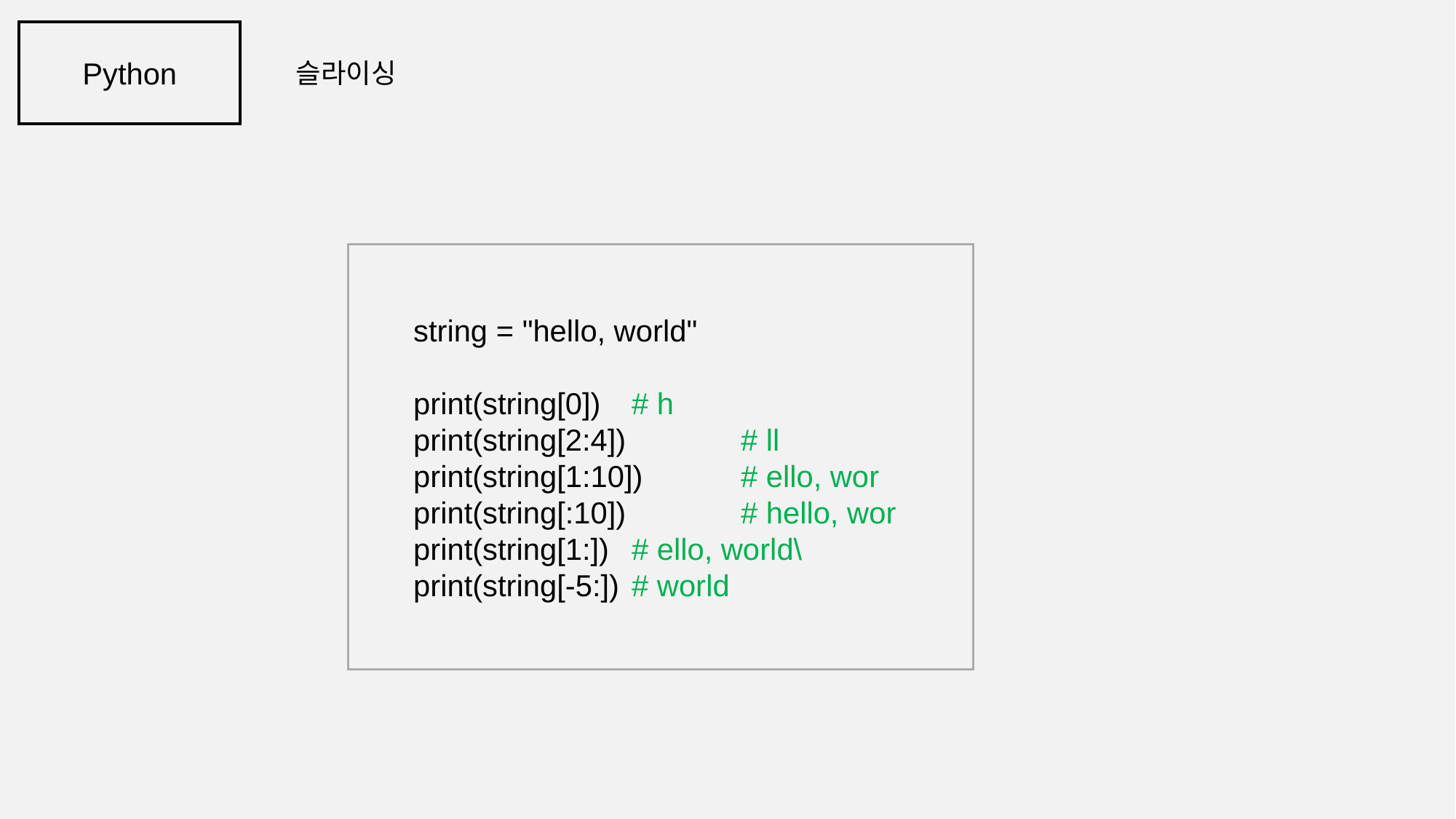

Python
슬라이싱
string = "hello, world"

print(string[0]) 	# h
print(string[2:4]) 	# ll
print(string[1:10]) 	# ello, wor
print(string[:10]) 	# hello, wor
print(string[1:]) 	# ello, world\
print(string[-5:]) 	# world
   '"